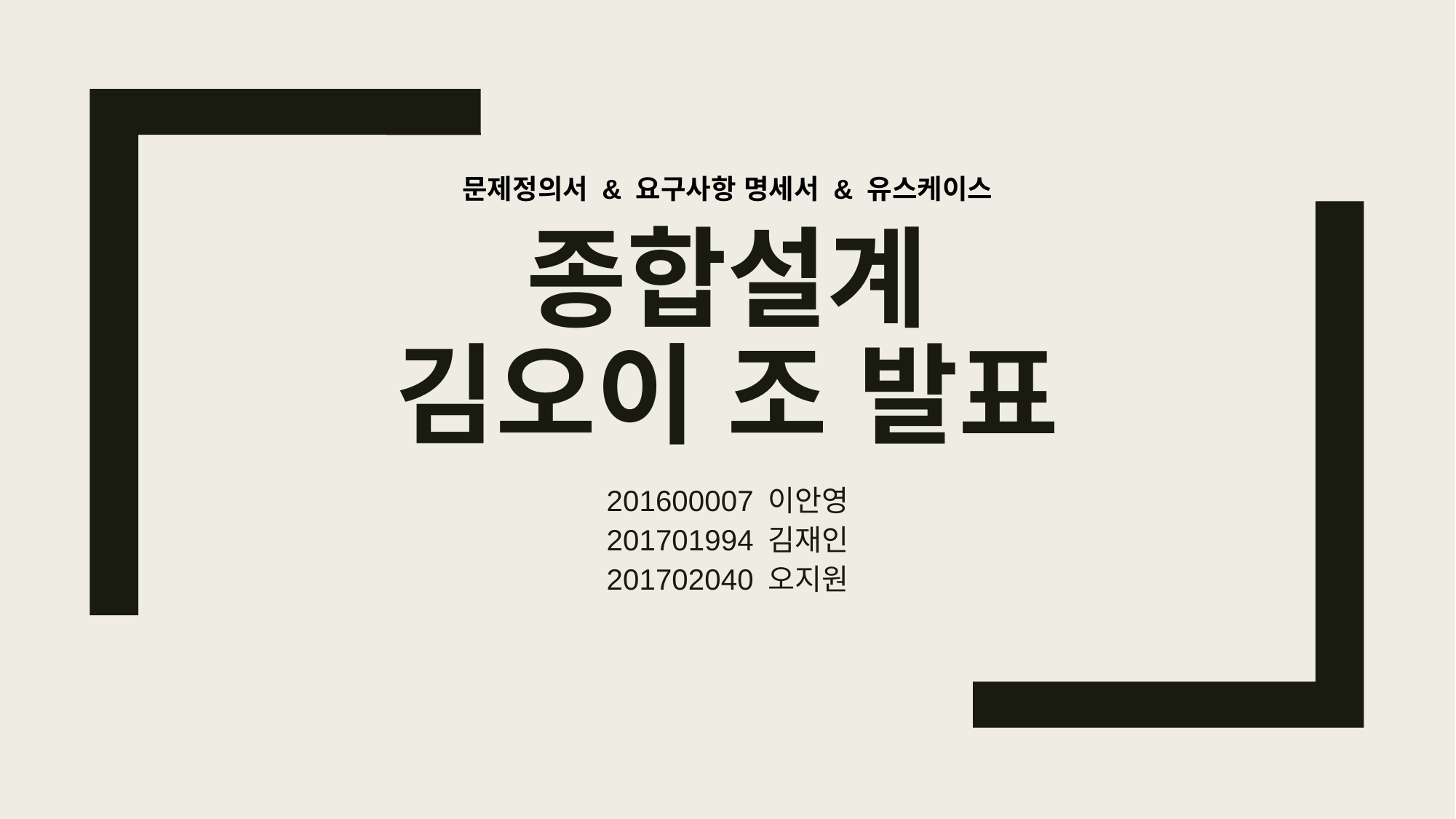

문제정의서 & 요구사항 명세서 & 유스케이스

# 종합설계 김오이 조 발표
201600007 이안영
201701994 김재인
201702040 오지원